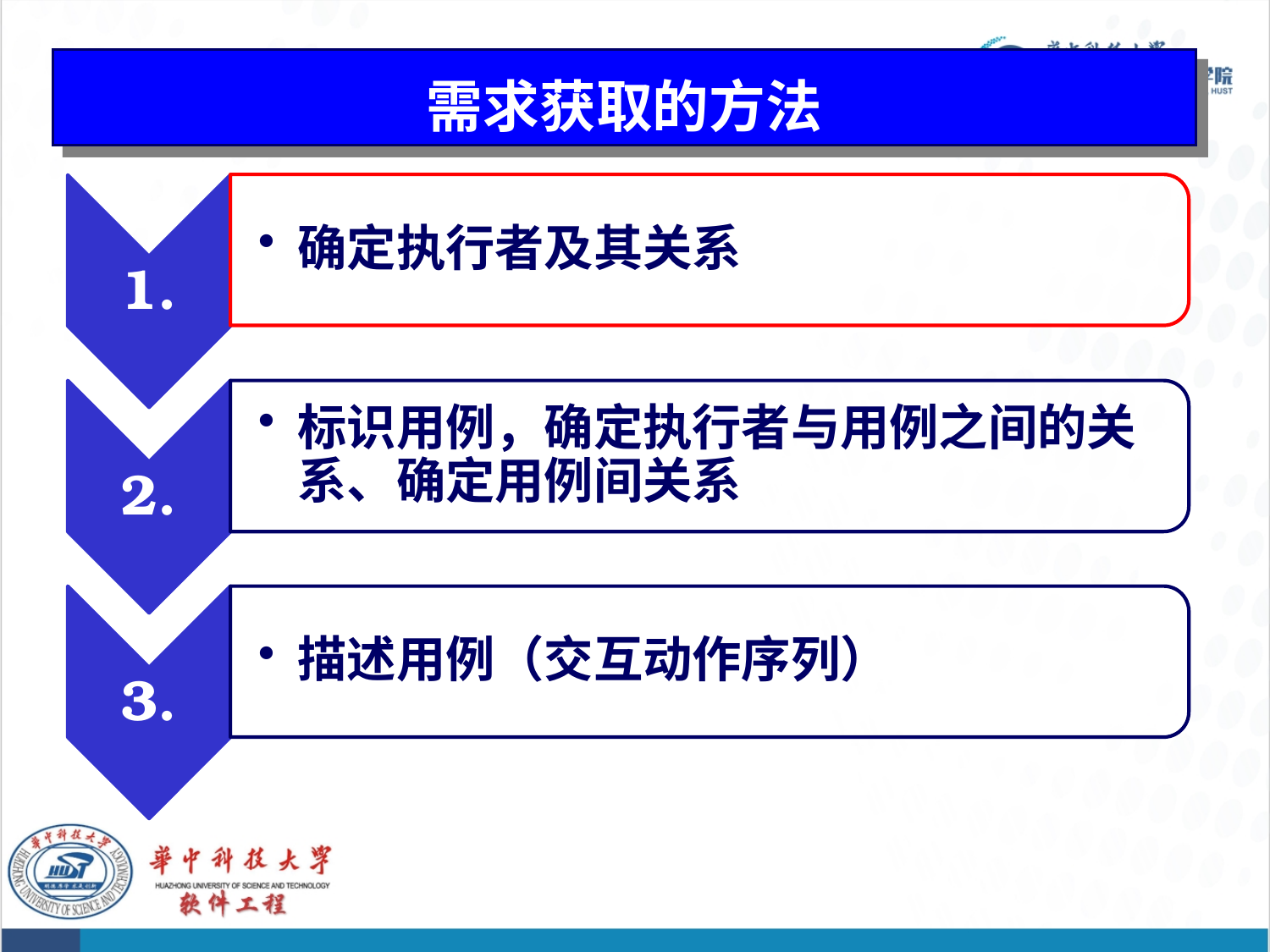

# 需求获取的方法
1.
确定执行者及其关系
2.
标识用例，确定执行者与用例之间的关系、确定用例间关系
3.
描述用例（交互动作序列）